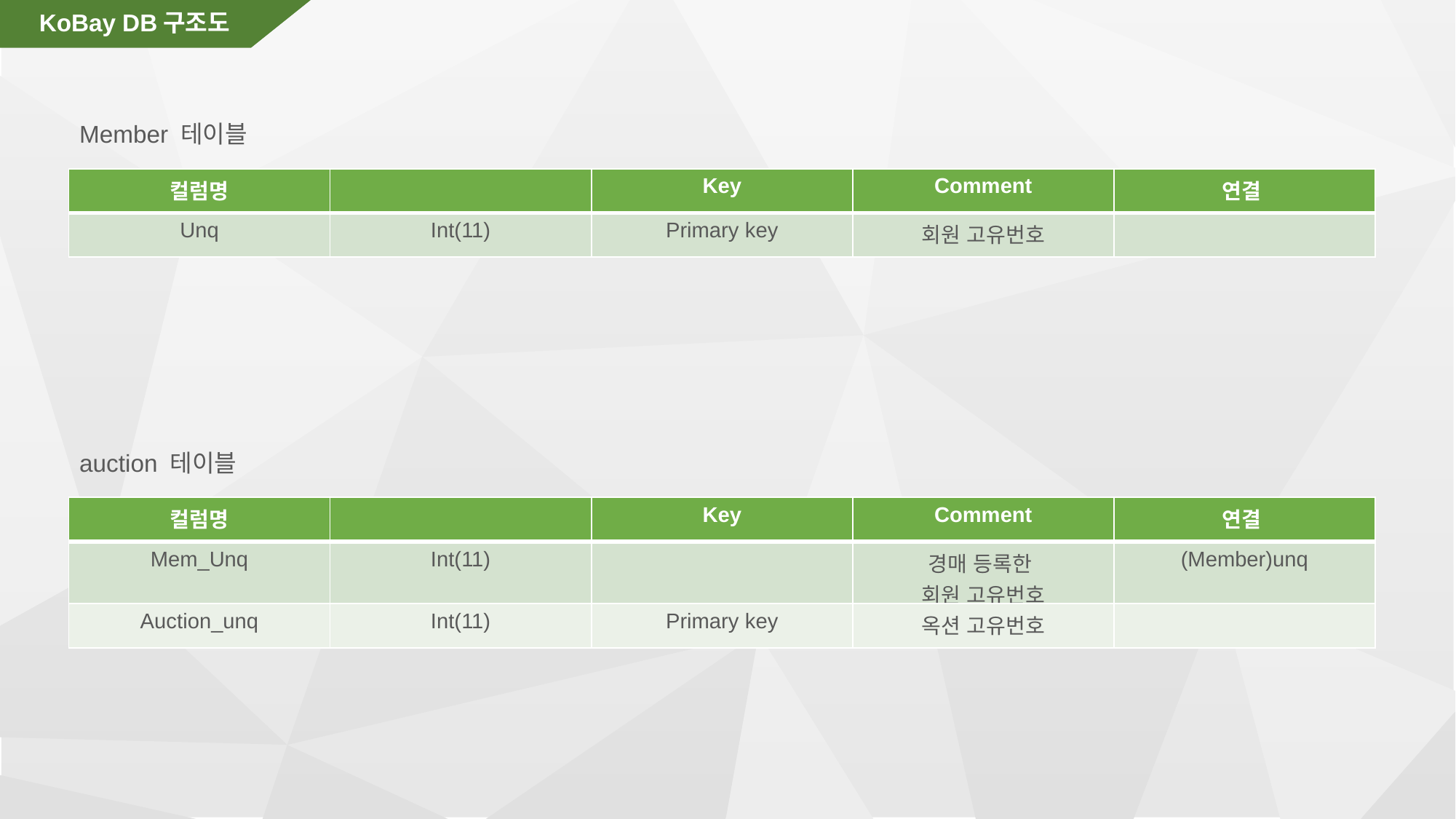

# KoBay DB구조도
Member 테이블
| 컬럼명 |  | Key | Comment | 연결 |
| --- | --- | --- | --- | --- |
| Unq | Int(11) | Primary key | 회원 고유번호 |  |
auction 테이블
| 컬럼명 |  | Key | Comment | 연결 |
| --- | --- | --- | --- | --- |
| Mem\_Unq | Int(11) |  | 경매 등록한 회원 고유번호 | (Member)unq |
| Auction\_unq | Int(11) | Primary key | 옥션 고유번호 |  |